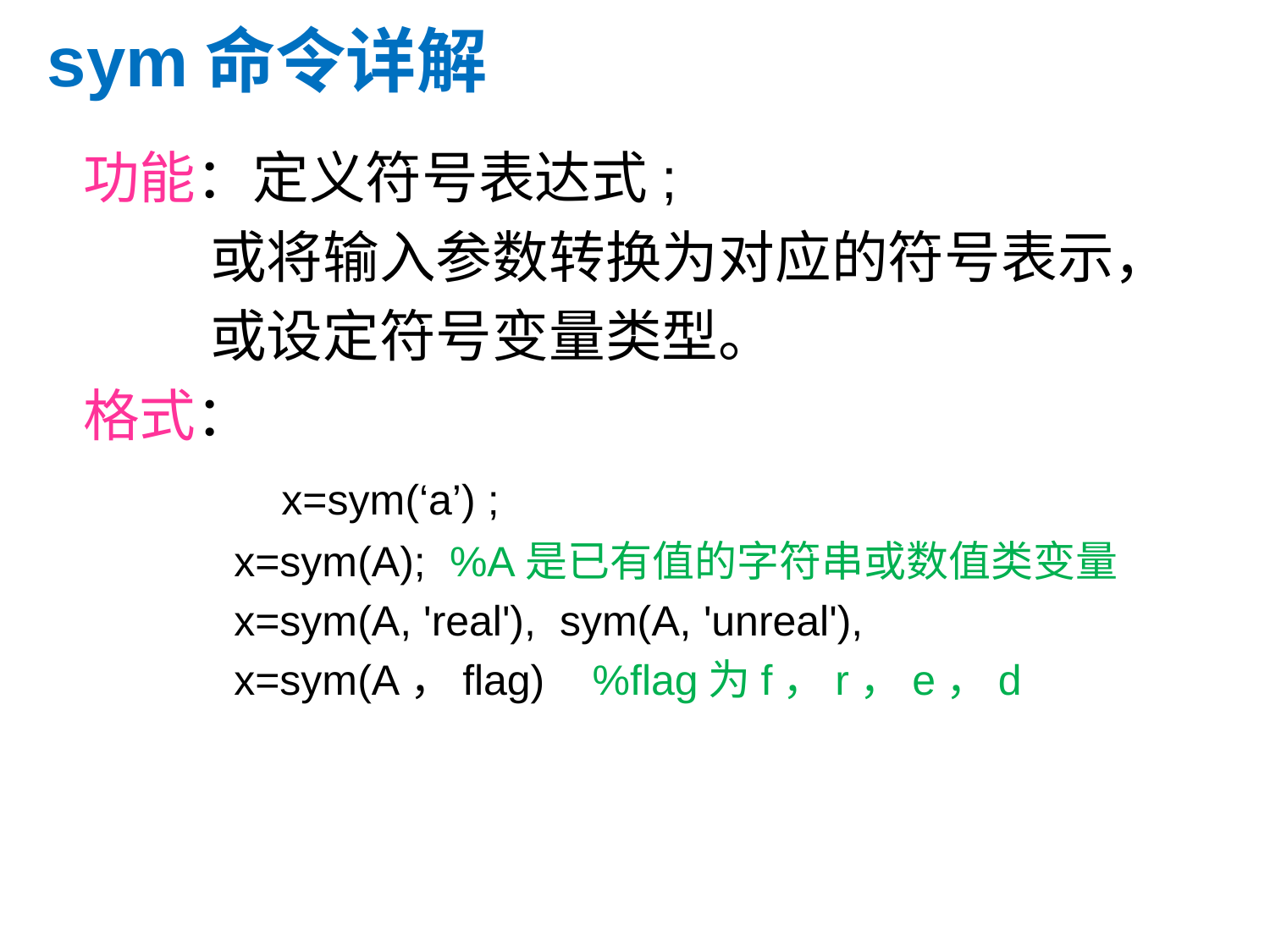

sym命令详解
  功能：定义符号表达式;
            或将输入参数转换为对应的符号表示，
            或设定符号变量类型。
  格式：
		    x=sym(‘a’) ;
                x=sym(A);  %A是已有值的字符串或数值类变量
                x=sym(A, 'real'),  sym(A, 'unreal'),
                x=sym(A，flag)    %flag为f，r，e，d